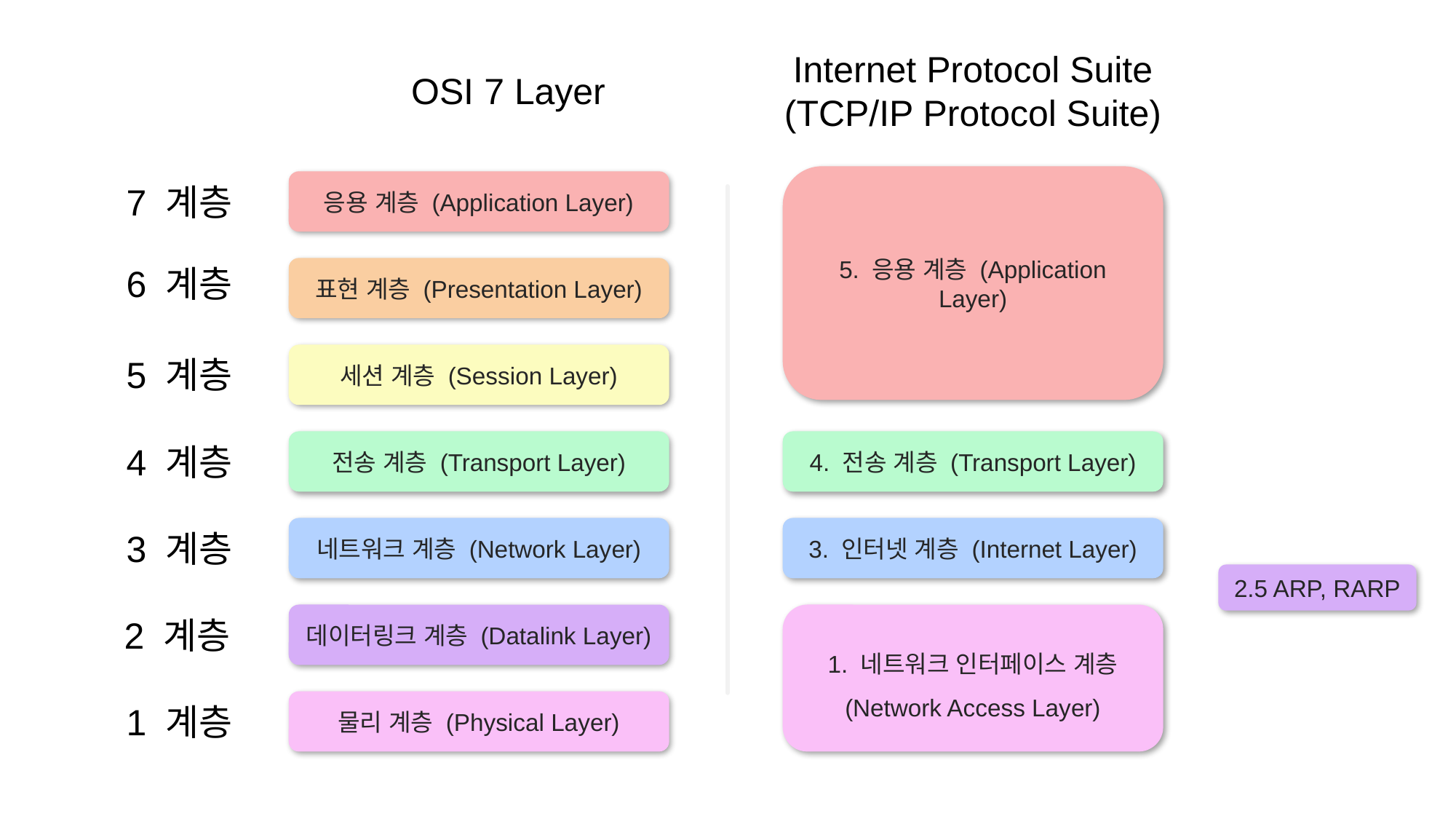

Internet Protocol Suite
(TCP/IP Protocol Suite)
OSI 7 Layer
5. 응용 계층 (Application Layer)
응용 계층 (Application Layer)
7 계층
6 계층
표현 계층 (Presentation Layer)
세션 계층 (Session Layer)
5 계층
전송 계층 (Transport Layer)
4. 전송 계층 (Transport Layer)
4 계층
네트워크 계층 (Network Layer)
3. 인터넷 계층 (Internet Layer)
3 계층
2.5 ARP, RARP
1. 네트워크 인터페이스 계층
(Network Access Layer)
데이터링크 계층 (Datalink Layer)
2 계층
물리 계층 (Physical Layer)
1 계층